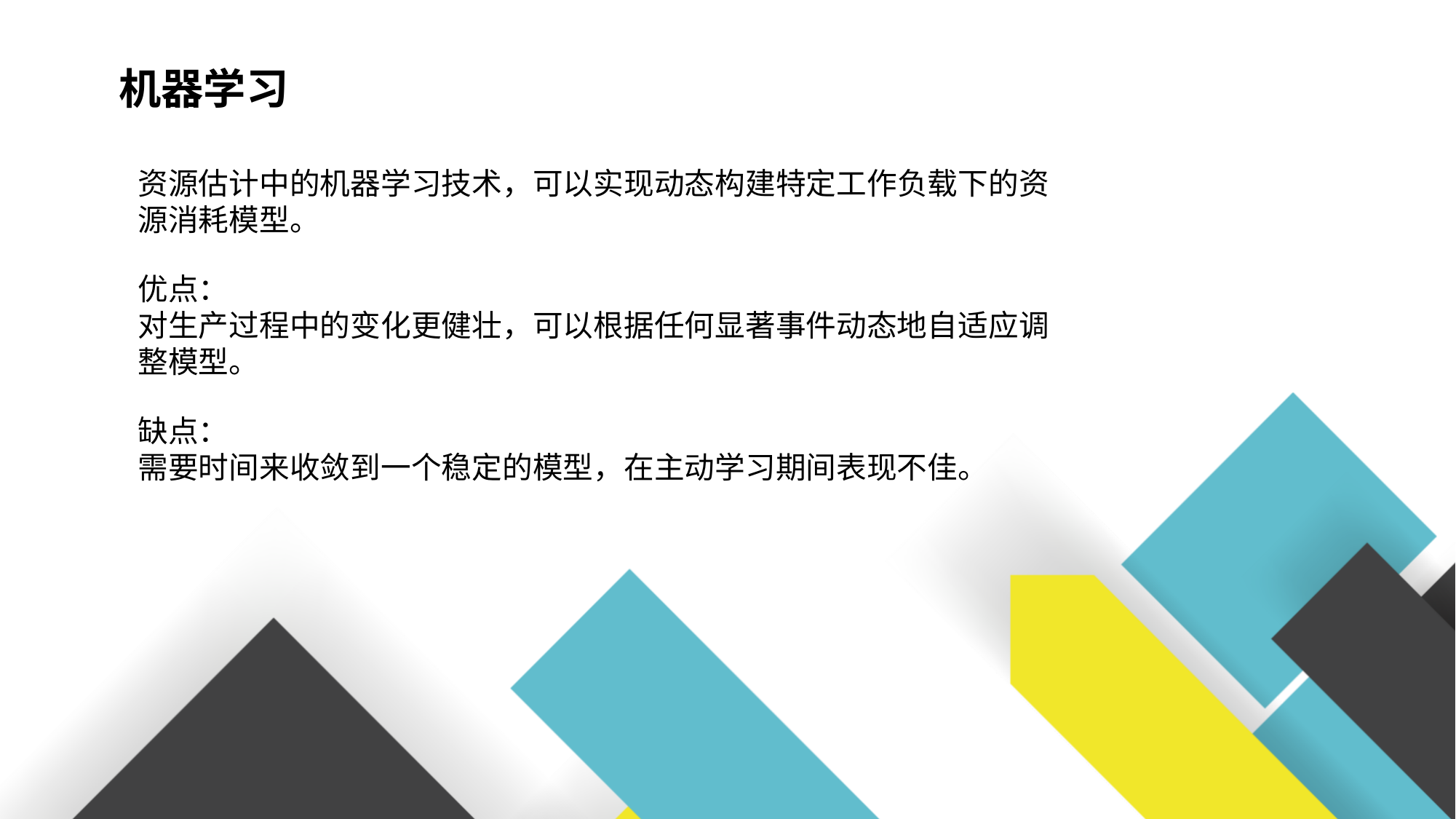

机器学习
资源估计中的机器学习技术，可以实现动态构建特定工作负载下的资源消耗模型。

优点：
对生产过程中的变化更健壮，可以根据任何显著事件动态地自适应调整模型。

缺点：
需要时间来收敛到一个稳定的模型，在主动学习期间表现不佳。